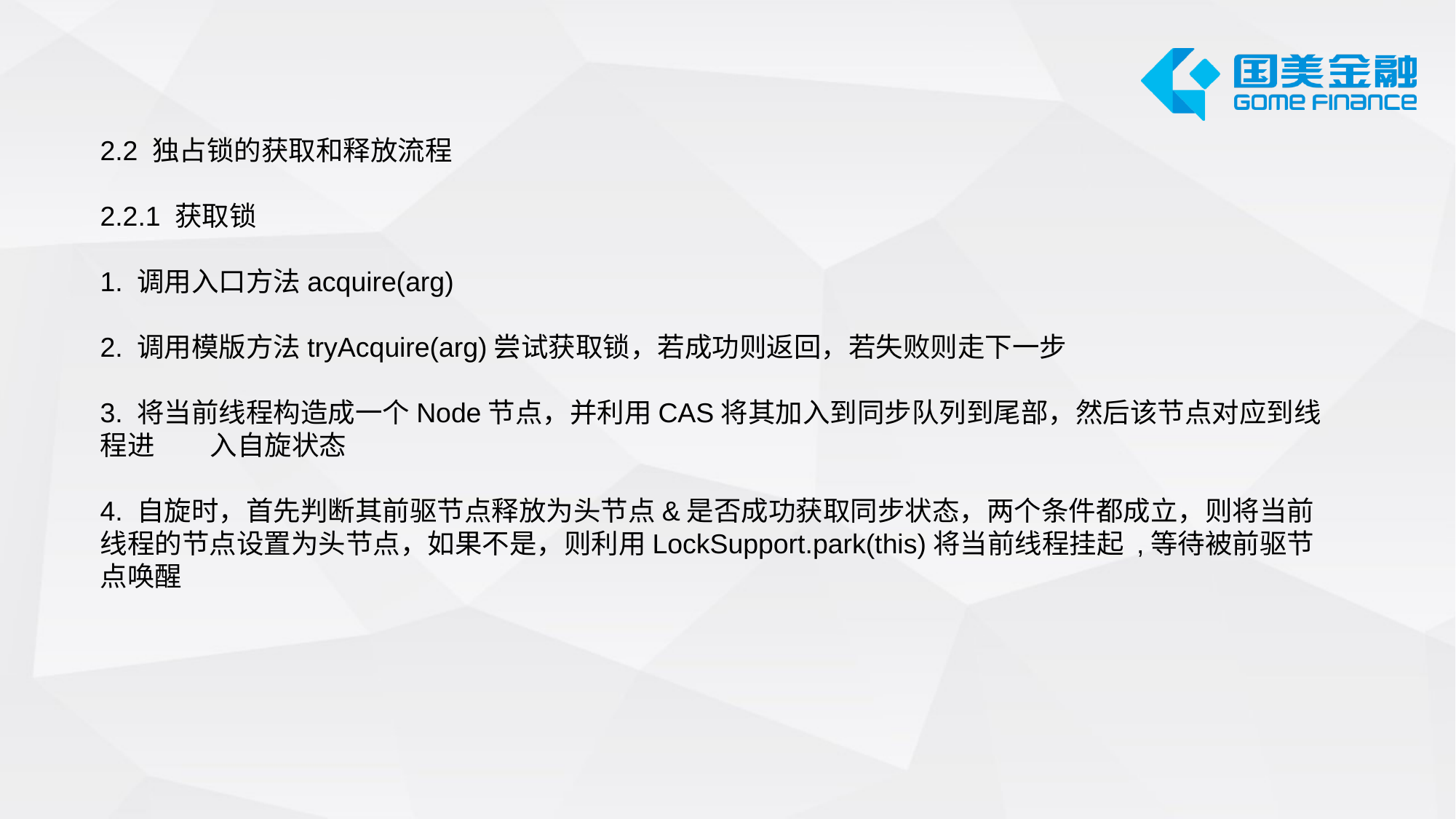

2.2 独占锁的获取和释放流程

2.2.1 获取锁

1. 调用入口方法acquire(arg)

2. 调用模版方法tryAcquire(arg)尝试获取锁，若成功则返回，若失败则走下一步

3. 将当前线程构造成一个Node节点，并利用CAS将其加入到同步队列到尾部，然后该节点对应到线程进         入自旋状态

4. 自旋时，首先判断其前驱节点释放为头节点&是否成功获取同步状态，两个条件都成立，则将当前线程的节点设置为头节点，如果不是，则利用LockSupport.park(this)将当前线程挂起 ,等待被前驱节点唤醒